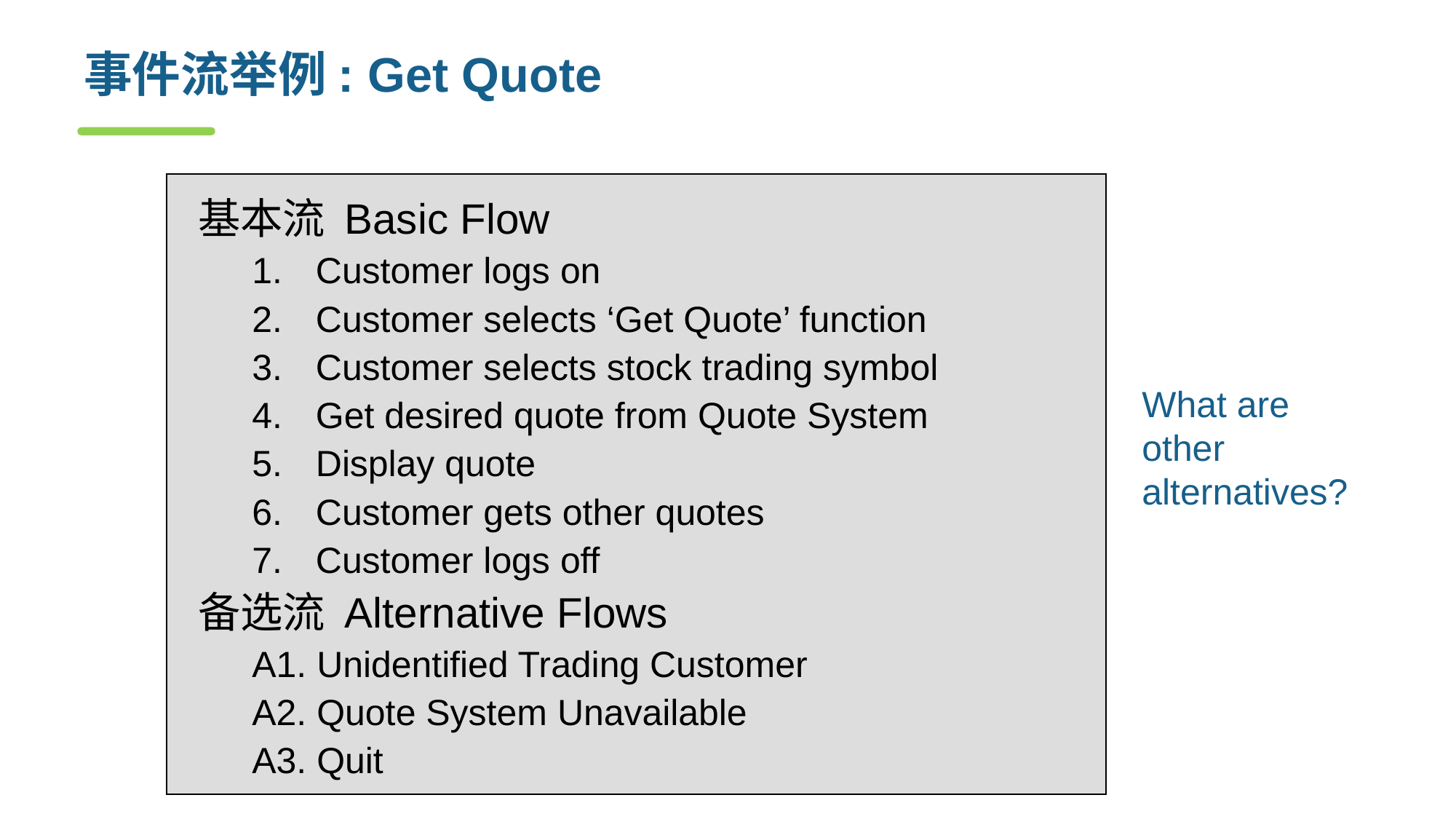

# 事件流举例: Get Quote

基本流 Basic Flow
Customer logs on
Customer selects ‘Get Quote’ function
Customer selects stock trading symbol
Get desired quote from Quote System
Display quote
Customer gets other quotes
Customer logs off
备选流 Alternative Flows
A1. Unidentified Trading Customer
A2. Quote System Unavailable
A3. Quit
What are other alternatives?
66